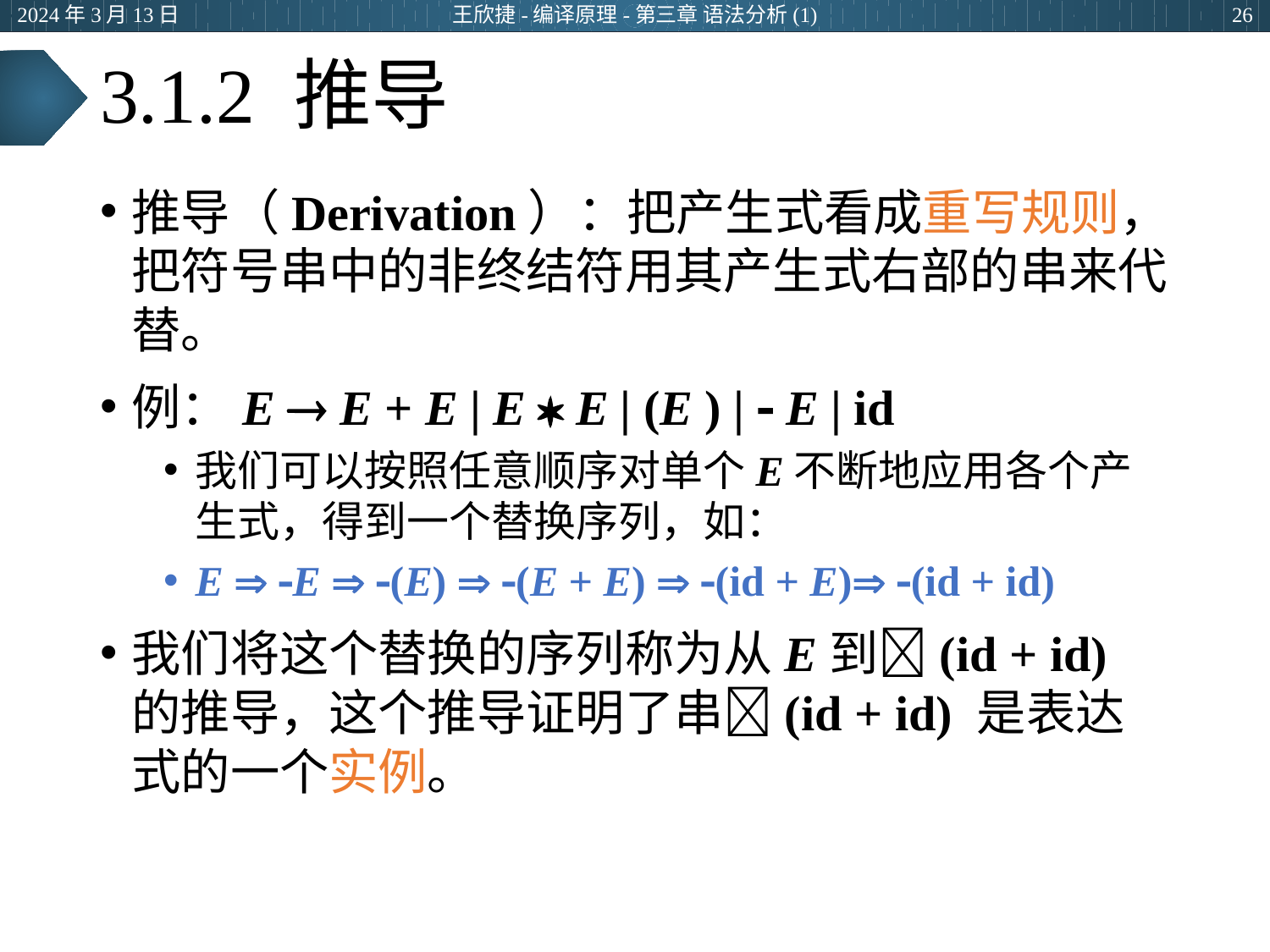

2024年3月13日
王欣捷-编译原理-第三章 语法分析(1)
26
# 3.1.2 推导
推导（Derivation）：把产生式看成重写规则，把符号串中的非终结符用其产生式右部的串来代替。
例：E → E + E | E ∗ E | (E ) | − E | id
我们可以按照任意顺序对单个E不断地应用各个产生式，得到一个替换序列，如：
E ⇒ −E ⇒ −(E) ⇒ −(E + E) ⇒ −(id + E)⇒ −(id + id)
我们将这个替换的序列称为从E到−(id + id) 的推导，这个推导证明了串−(id + id) 是表达式的一个实例。